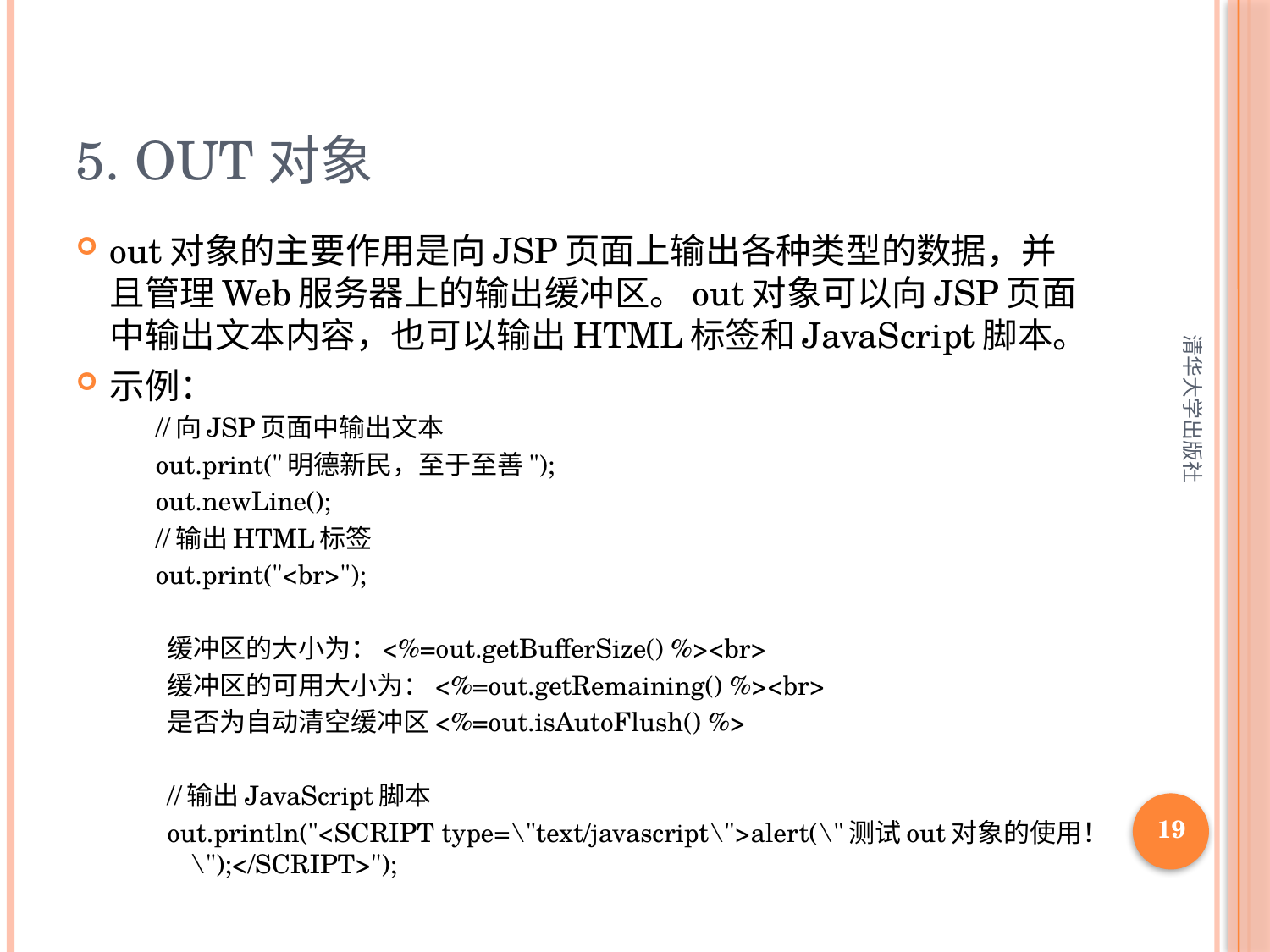

# 5. out对象
out对象的主要作用是向JSP页面上输出各种类型的数据，并且管理Web服务器上的输出缓冲区。out对象可以向JSP页面中输出文本内容，也可以输出HTML标签和JavaScript脚本。
示例：
	//向JSP页面中输出文本
	out.print("明德新民，至于至善");
	out.newLine();
	//输出HTML标签
	out.print("<br>");

缓冲区的大小为：<%=out.getBufferSize() %><br>
缓冲区的可用大小为：<%=out.getRemaining() %><br>
是否为自动清空缓冲区<%=out.isAutoFlush() %>

//输出JavaScript脚本
out.println("<SCRIPT type=\"text/javascript\">alert(\"测试out对象的使用！\");</SCRIPT>");

清华大学出版社
19